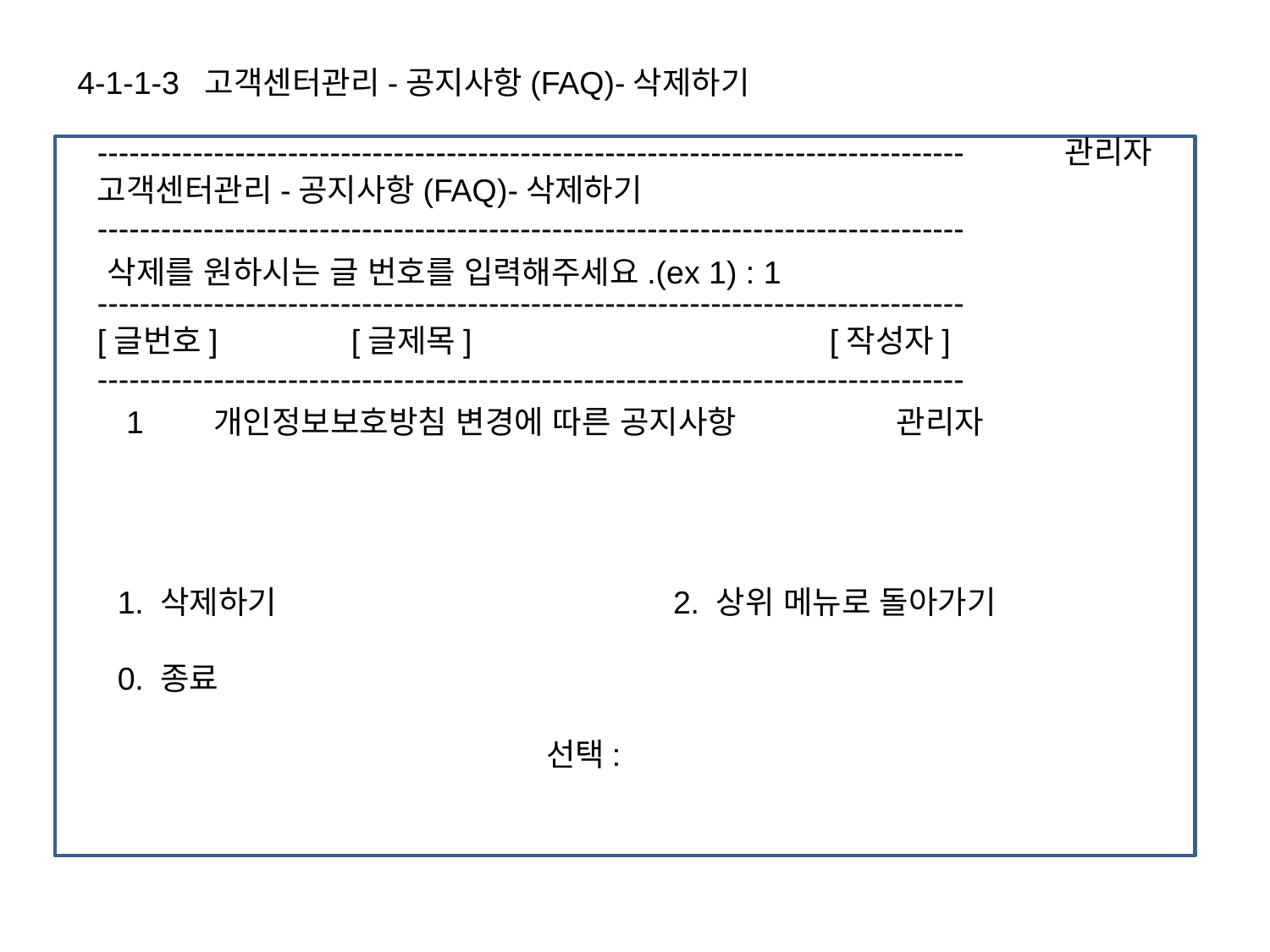

4-1-1-3  고객센터관리-공지사항(FAQ)-삭제하기
----------------------------------------------------------------------------------	        관리자 고객센터관리-공지사항(FAQ)-삭제하기
----------------------------------------------------------------------------------

삭제를 원하시는 글 번호를 입력해주세요.(ex 1) : 1
----------------------------------------------------------------------------------
[글번호]	             	[글제목]			           [작성자]
----------------------------------------------------------------------------------
 1       개인정보보호방침 변경에 따른 공지사항                  관리자
1. 삭제하기				2. 상위 메뉴로 돌아가기

0. 종료

				선택: